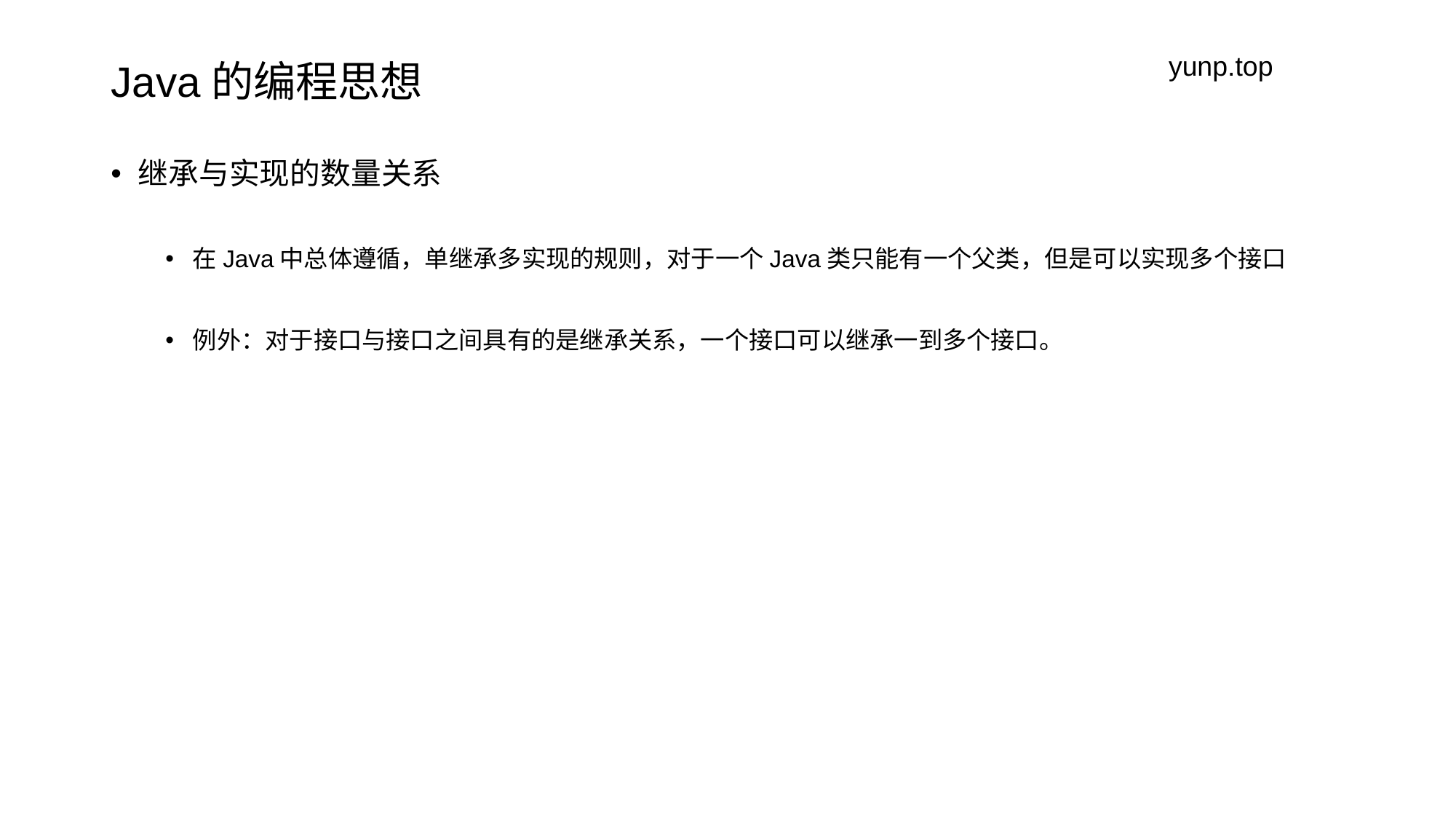

# Java的编程思想
yunp.top
继承与实现的数量关系

在Java中总体遵循，单继承多实现的规则，对于一个Java类只能有一个父类，但是可以实现多个接口

例外：对于接口与接口之间具有的是继承关系，一个接口可以继承一到多个接口。